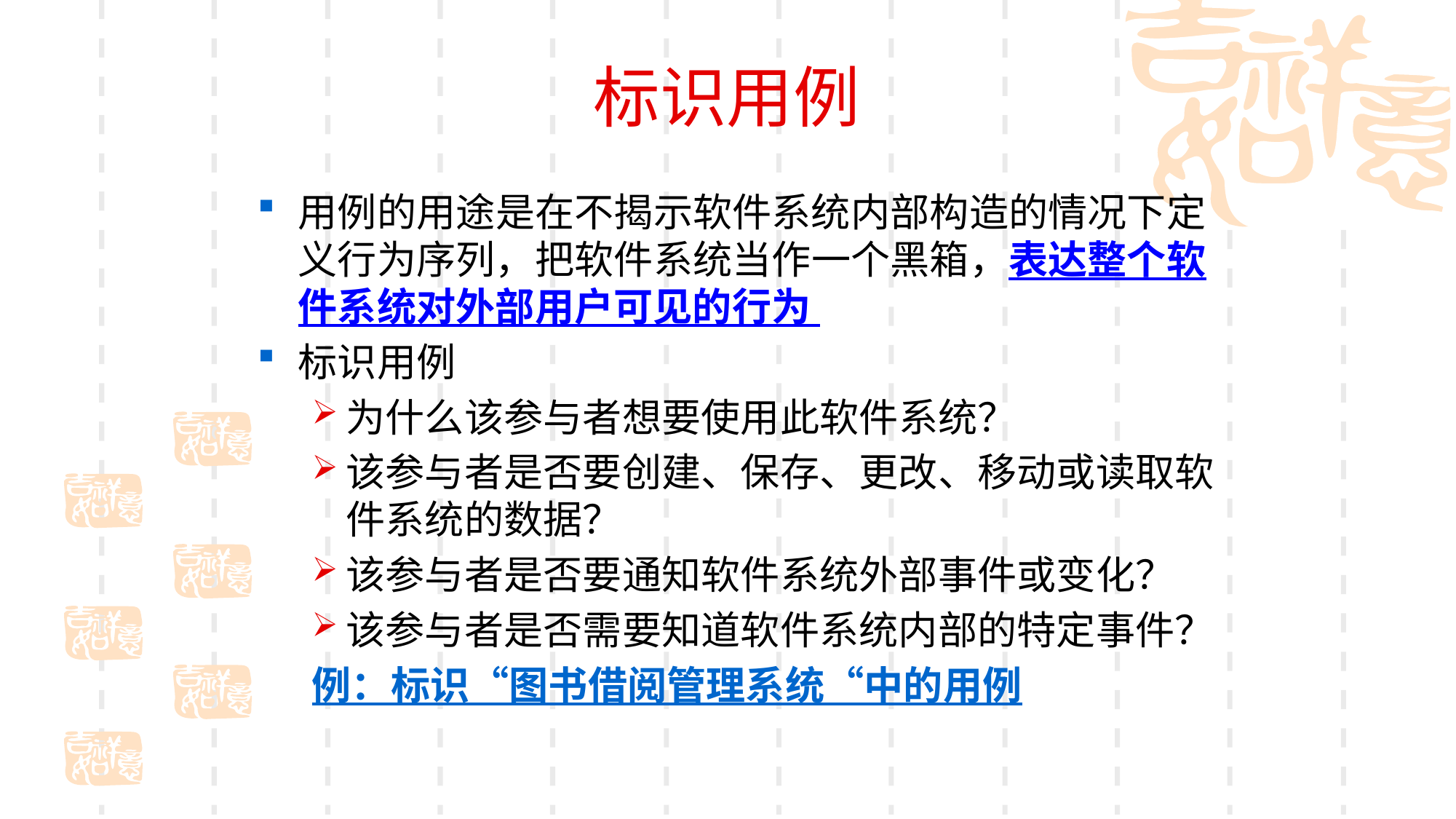

# 标识用例
用例的用途是在不揭示软件系统内部构造的情况下定义行为序列，把软件系统当作一个黑箱，表达整个软件系统对外部用户可见的行为
标识用例
为什么该参与者想要使用此软件系统？
该参与者是否要创建、保存、更改、移动或读取软件系统的数据？
该参与者是否要通知软件系统外部事件或变化？
该参与者是否需要知道软件系统内部的特定事件？
例：标识“图书借阅管理系统“中的用例